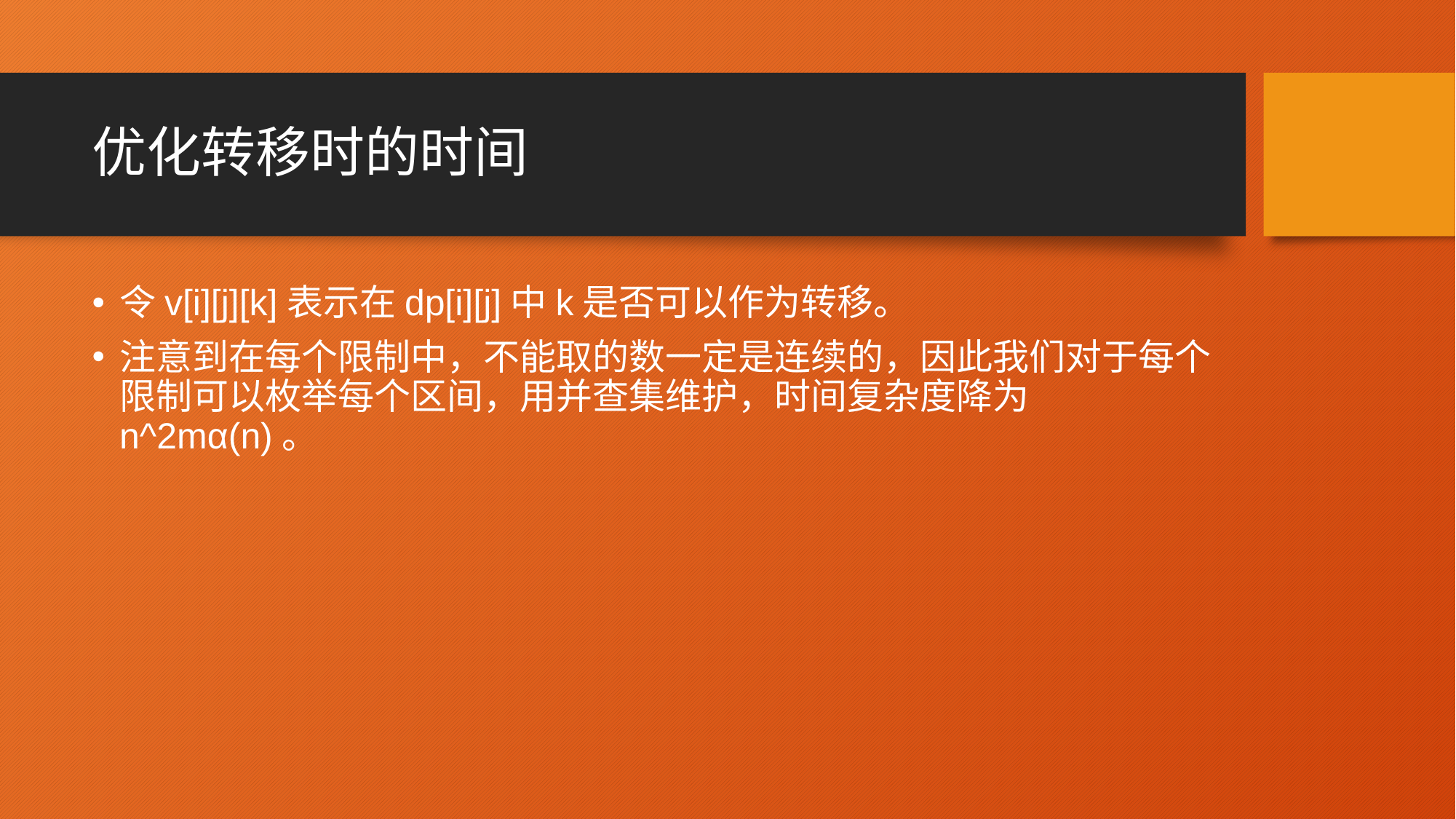

# 优化转移时的时间
令v[i][j][k]表示在dp[i][j]中k是否可以作为转移。
注意到在每个限制中，不能取的数一定是连续的，因此我们对于每个限制可以枚举每个区间，用并查集维护，时间复杂度降为n^2mα(n)。